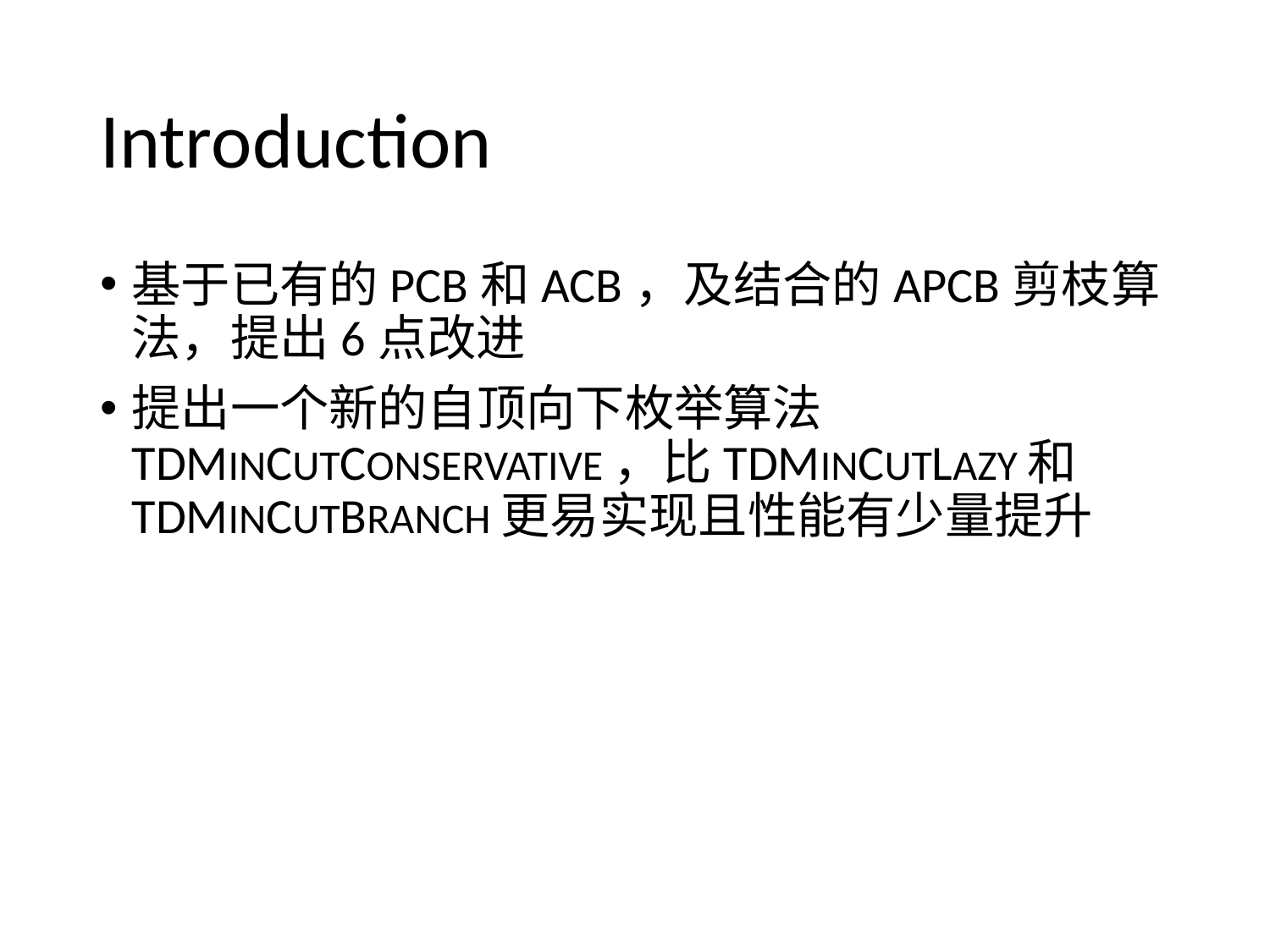

# Introduction
基于已有的PCB和ACB，及结合的APCB剪枝算法，提出6点改进
提出一个新的自顶向下枚举算法TDMINCUTCONSERVATIVE，比TDMINCUTLAZY和TDMINCUTBRANCH更易实现且性能有少量提升